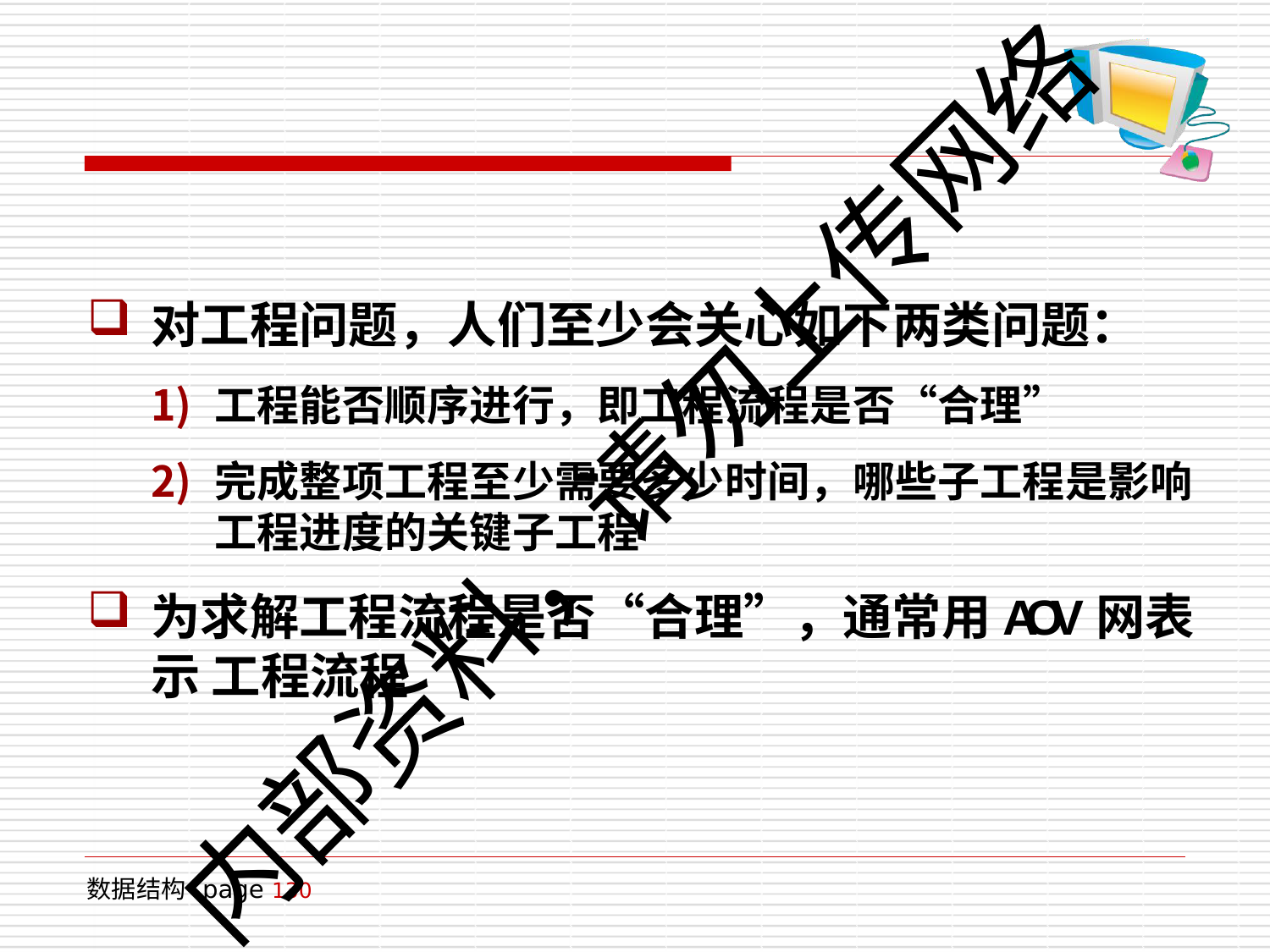

对工程问题，人们至少会关心如下两类问题：
工程能否顺序进行，即工程流程是否“合理”
完成整项工程至少需要多少时间，哪些子工程是影响 工程进度的关键子工程
为求解工程流程是否“合理”，通常用AOV网表示 工程流程
内部资料，请勿上传网络

数据结构 page 130